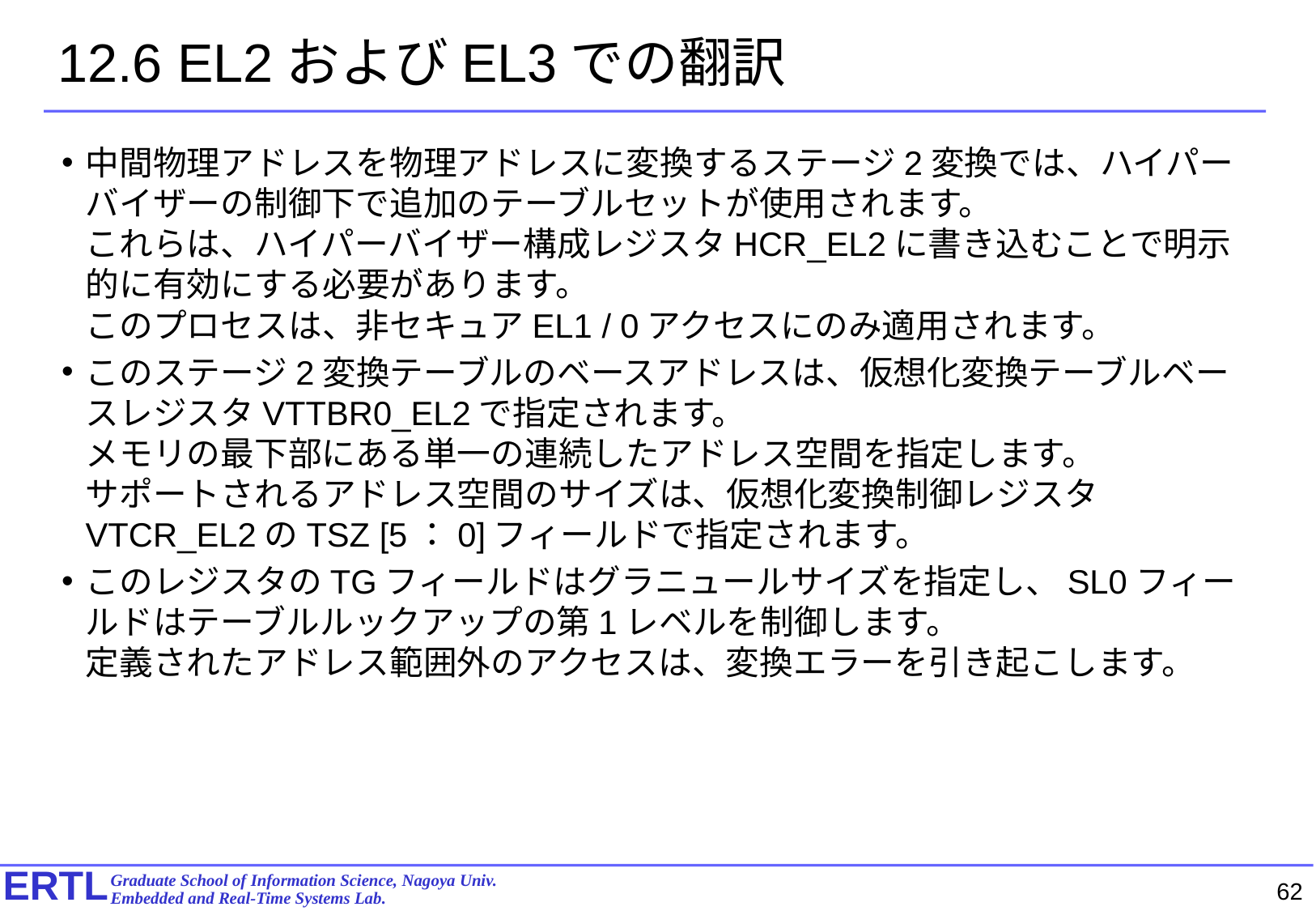

# 12.6 EL2およびEL3での翻訳
中間物理アドレスを物理アドレスに変換するステージ2変換では、ハイパーバイザーの制御下で追加のテーブルセットが使用されます。
これらは、ハイパーバイザー構成レジスタHCR_EL2に書き込むことで明示的に有効にする必要があります。
このプロセスは、非セキュアEL1 / 0アクセスにのみ適用されます。
このステージ2変換テーブルのベースアドレスは、仮想化変換テーブルベースレジスタVTTBR0_EL2で指定されます。
メモリの最下部にある単一の連続したアドレス空間を指定します。
サポートされるアドレス空間のサイズは、仮想化変換制御レジスタVTCR_EL2のTSZ [5：0]フィールドで指定されます。
このレジスタのTGフィールドはグラニュールサイズを指定し、SL0フィールドはテーブルルックアップの第1レベルを制御します。
定義されたアドレス範囲外のアクセスは、変換エラーを引き起こします。

62